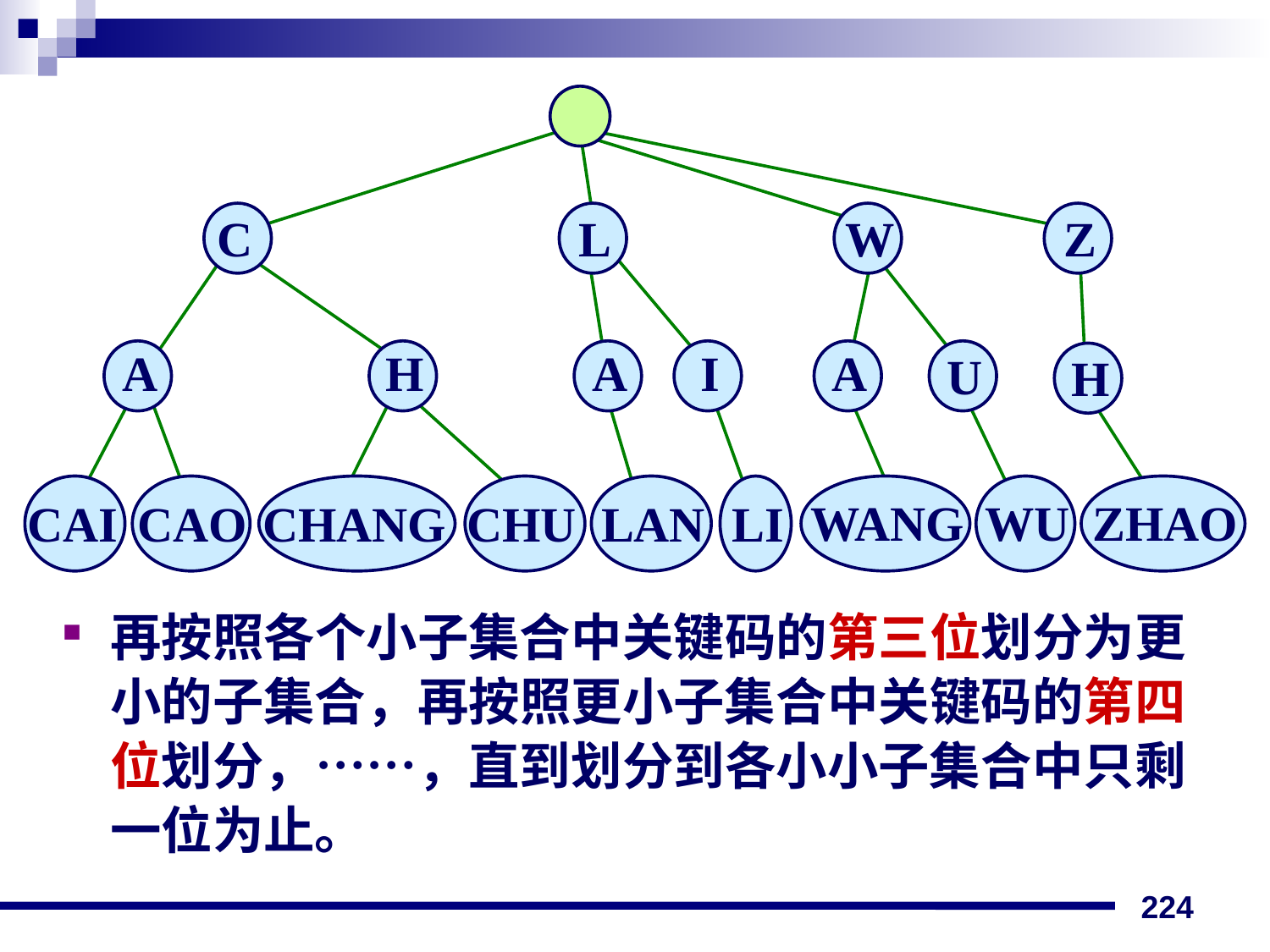

C

L

W

Z

A

H

A

I

A

U

H

CAI

CAO

CHANG

CHU

LAN

LI

WANG

WU

ZHAO
再按照各个小子集合中关键码的第三位划分为更小的子集合，再按照更小子集合中关键码的第四位划分，……，直到划分到各小小子集合中只剩一位为止。
224